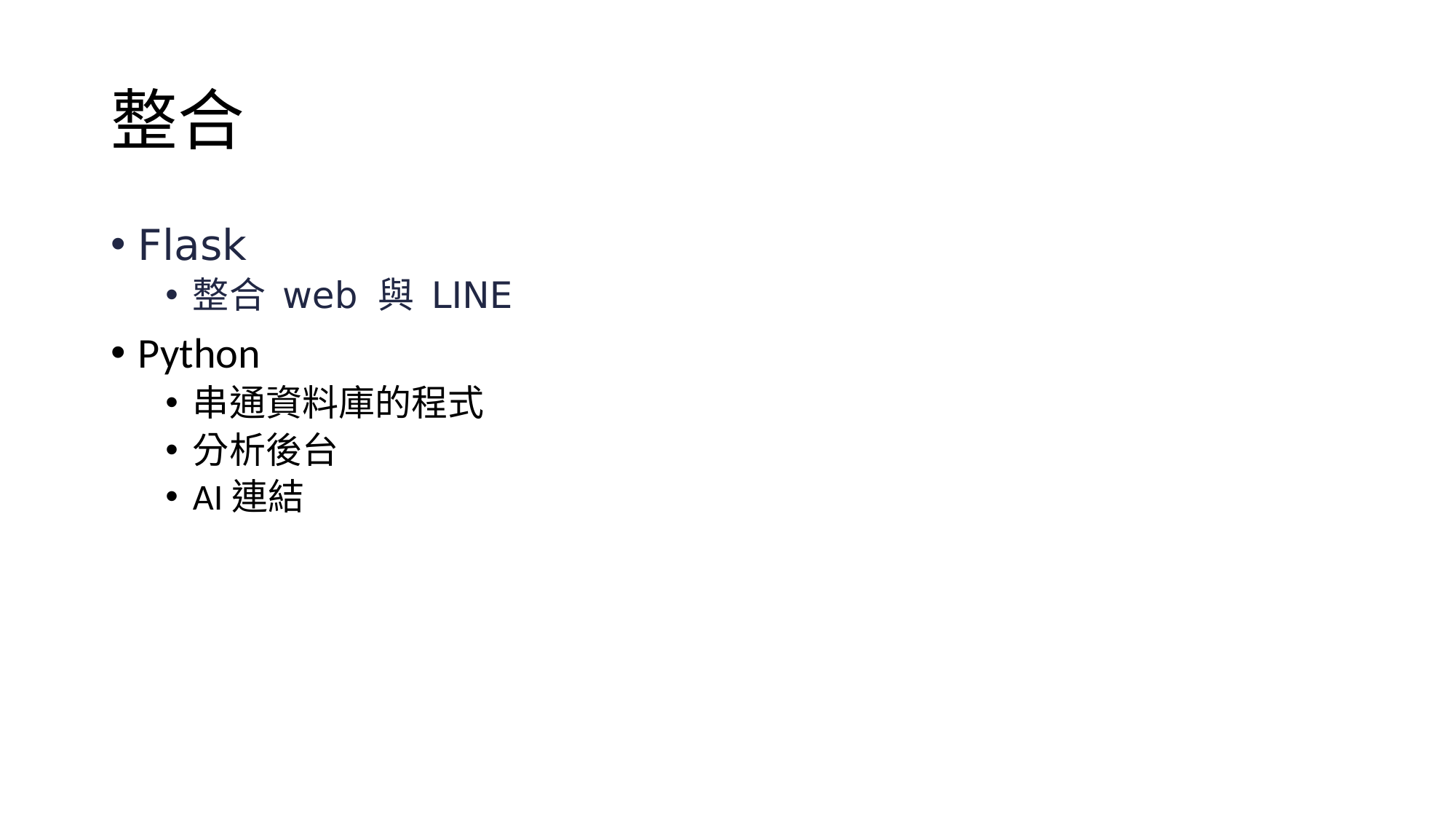

# 整合
Flask
整合 web 與 LINE
Python
串通資料庫的程式
分析後台
AI連結